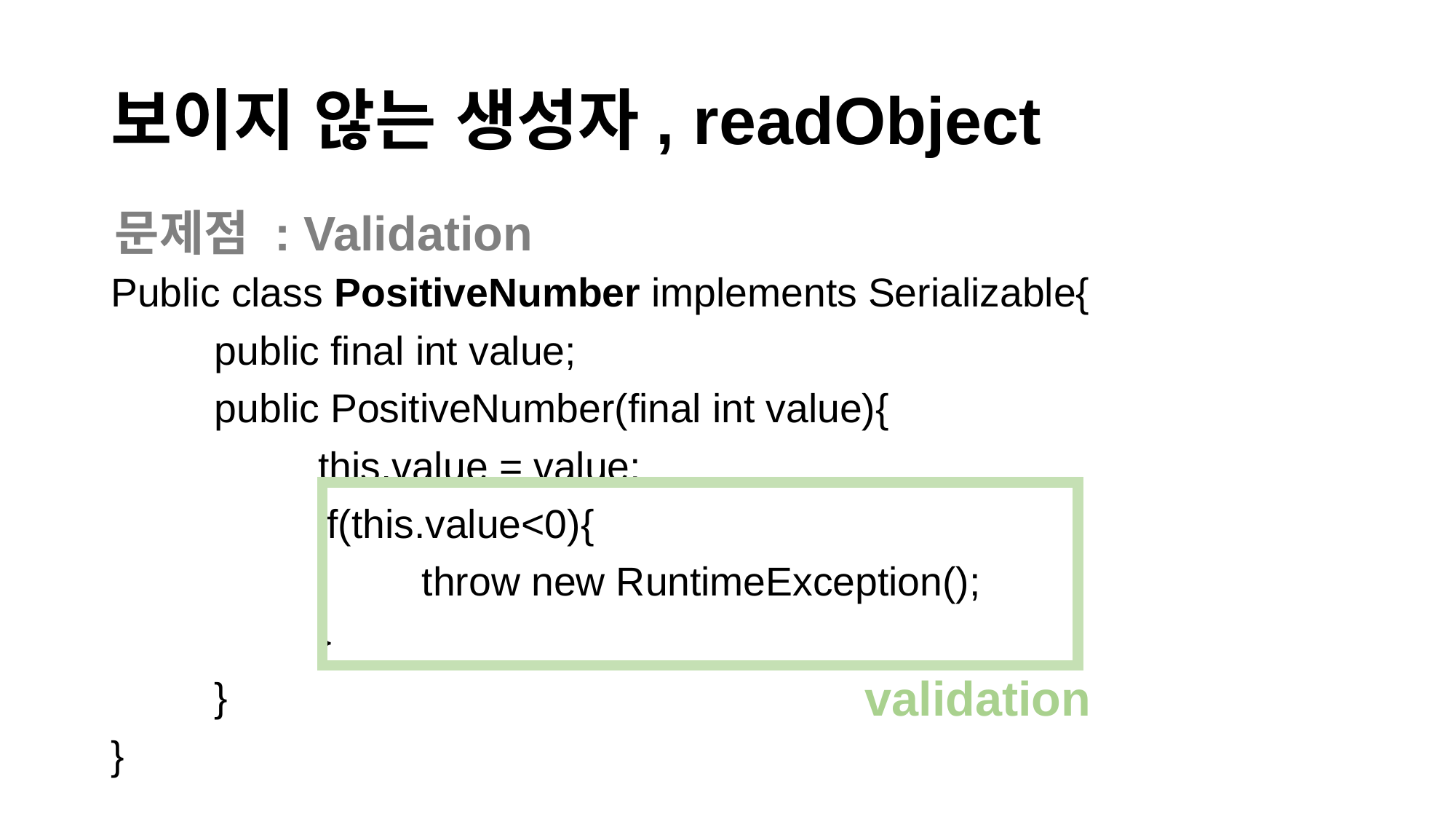

# 보이지 않는 생성자, readObject
문제점 : Validation
Public class PositiveNumber implements Serializable{
	public final int value;
	public PositiveNumber(final int value){
		this.value = value;
		if(this.value<0){
			throw new RuntimeException();
		}
	}
}

validation